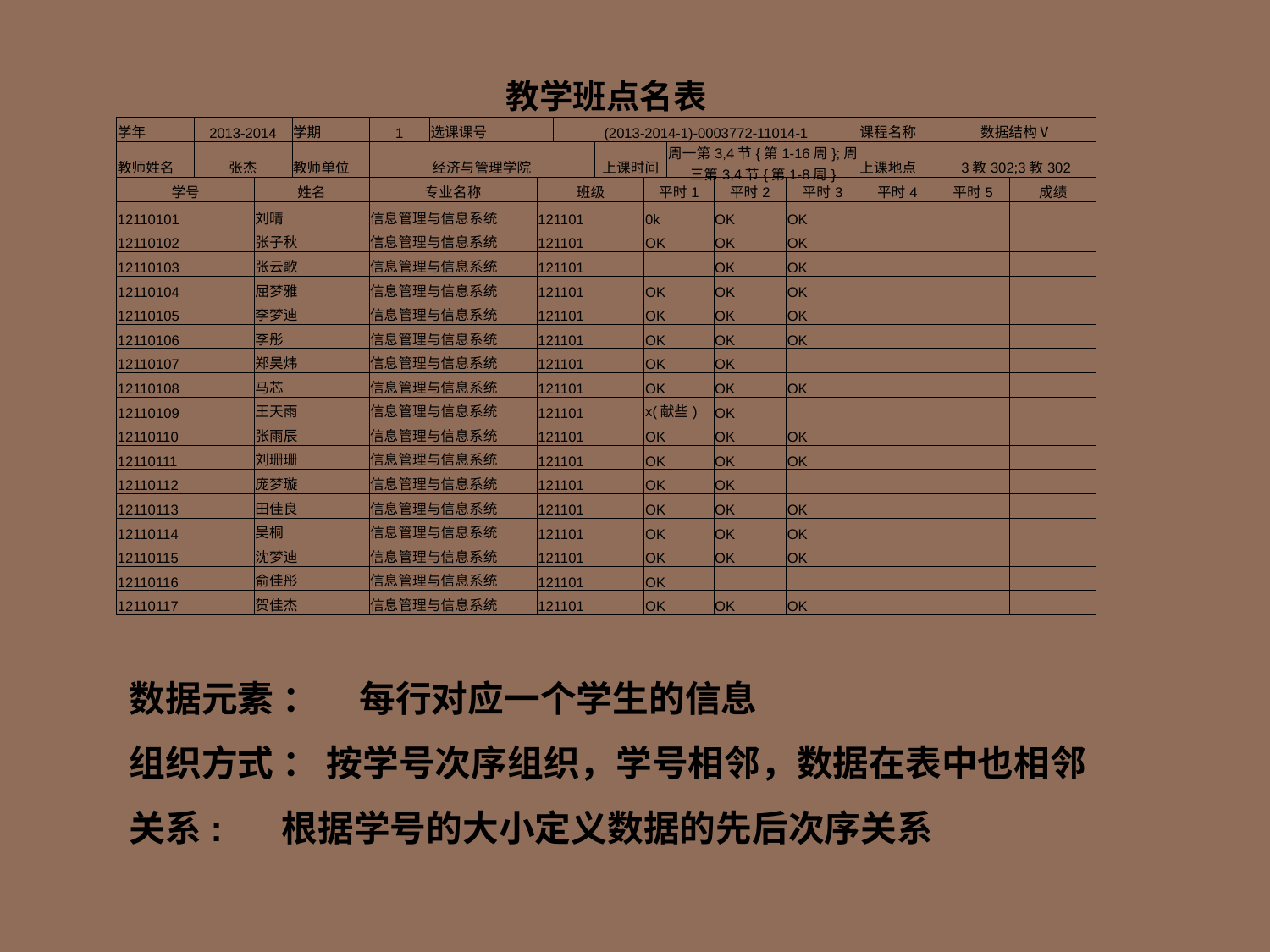

| 教学班点名表 |  |  |  |  |  |  |  |  |  |  |  |  |  |  |  |
| --- | --- | --- | --- | --- | --- | --- | --- | --- | --- | --- | --- | --- | --- | --- | --- |
| 学年 | 2013-2014 |  | 学期 | 1 | 选课课号 |  | (2013-2014-1)-0003772-11014-1 |  |  |  |  |  | 课程名称 | 数据结构Ⅴ |  |
| 教师姓名 | 张杰 |  | 教师单位 | 经济与管理学院 |  |  |  | 上课时间 |  | 周一第3,4节{第1-16周};周三第3,4节{第1-8周} |  |  | 上课地点 | 3教302;3教302 |  |
| 学号 |  | 姓名 |  | 专业名称 |  | 班级 |  |  | 平时1 |  | 平时2 | 平时3 | 平时4 | 平时5 | 成绩 |
| 12110101 |  | 刘晴 |  | 信息管理与信息系统 |  | 121101 |  |  | 0k |  | OK | OK |  |  |  |
| 12110102 |  | 张子秋 |  | 信息管理与信息系统 |  | 121101 |  |  | OK |  | OK | OK |  |  |  |
| 12110103 |  | 张云歌 |  | 信息管理与信息系统 |  | 121101 |  |  |  |  | OK | OK |  |  |  |
| 12110104 |  | 屈梦雅 |  | 信息管理与信息系统 |  | 121101 |  |  | OK |  | OK | OK |  |  |  |
| 12110105 |  | 李梦迪 |  | 信息管理与信息系统 |  | 121101 |  |  | OK |  | OK | OK |  |  |  |
| 12110106 |  | 李彤 |  | 信息管理与信息系统 |  | 121101 |  |  | OK |  | OK | OK |  |  |  |
| 12110107 |  | 郑昊炜 |  | 信息管理与信息系统 |  | 121101 |  |  | OK |  | OK |  |  |  |  |
| 12110108 |  | 马芯 |  | 信息管理与信息系统 |  | 121101 |  |  | OK |  | OK | OK |  |  |  |
| 12110109 |  | 王天雨 |  | 信息管理与信息系统 |  | 121101 |  |  | x(献些) |  | OK |  |  |  |  |
| 12110110 |  | 张雨辰 |  | 信息管理与信息系统 |  | 121101 |  |  | OK |  | OK | OK |  |  |  |
| 12110111 |  | 刘珊珊 |  | 信息管理与信息系统 |  | 121101 |  |  | OK |  | OK | OK |  |  |  |
| 12110112 |  | 庞梦璇 |  | 信息管理与信息系统 |  | 121101 |  |  | OK |  | OK |  |  |  |  |
| 12110113 |  | 田佳良 |  | 信息管理与信息系统 |  | 121101 |  |  | OK |  | OK | OK |  |  |  |
| 12110114 |  | 吴桐 |  | 信息管理与信息系统 |  | 121101 |  |  | OK |  | OK | OK |  |  |  |
| 12110115 |  | 沈梦迪 |  | 信息管理与信息系统 |  | 121101 |  |  | OK |  | OK | OK |  |  |  |
| 12110116 |  | 俞佳彤 |  | 信息管理与信息系统 |  | 121101 |  |  | OK |  |  |  |  |  |  |
| 12110117 |  | 贺佳杰 |  | 信息管理与信息系统 |  | 121101 |  |  | OK |  | OK | OK |  |  |  |
数据元素 ：     每行对应一个学生的信息
组织方式 ： 按学号次序组织，学号相邻，数据在表中也相邻
关系:     根据学号的大小定义数据的先后次序关系